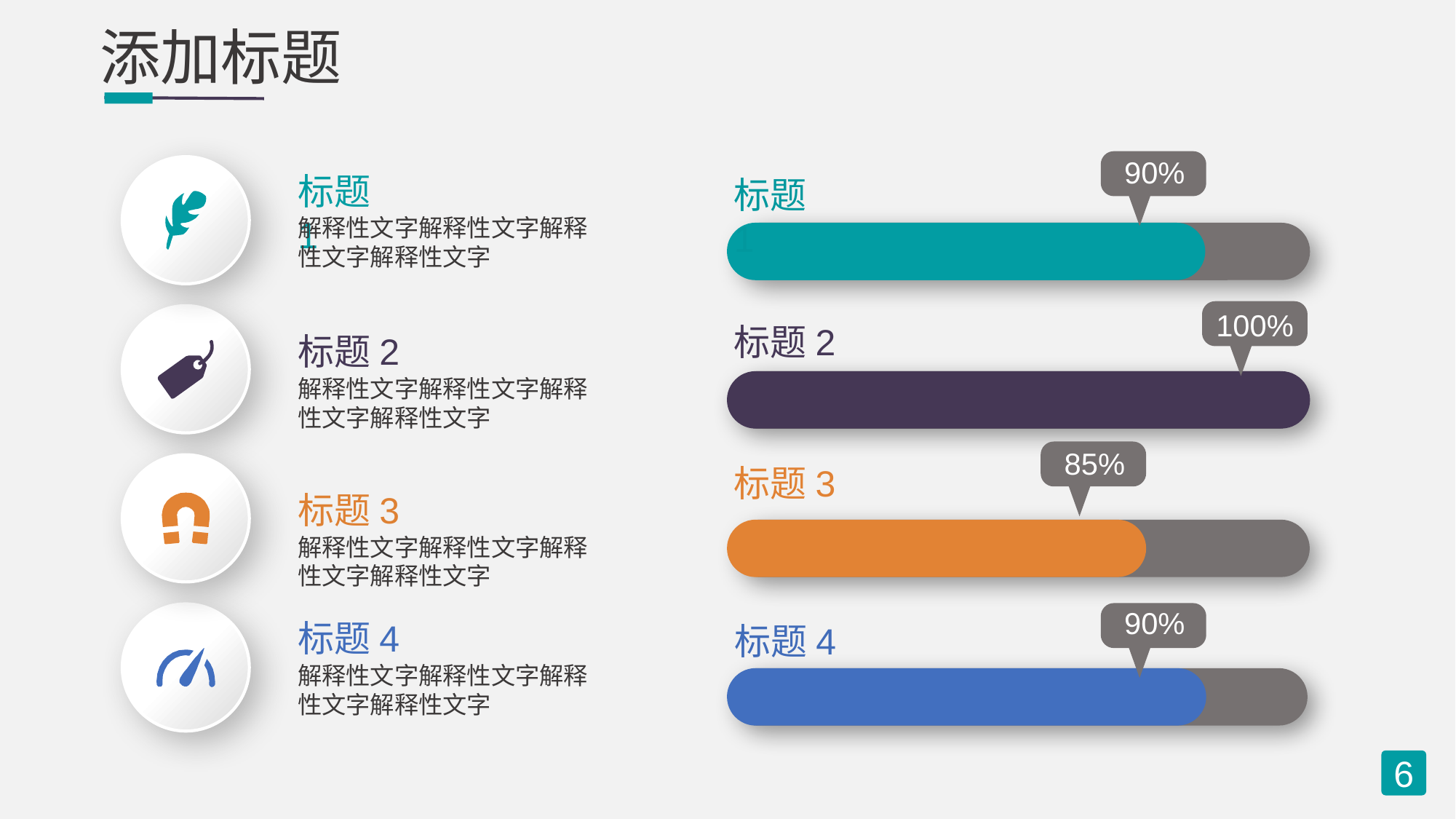

添加标题

90%

标题1
解释性文字解释性文字解释性文字解释性文字
标题1

100%

标题2
标题2
解释性文字解释性文字解释性文字解释性文字

85%

标题3
标题3
解释性文字解释性文字解释性文字解释性文字

90%

标题4
解释性文字解释性文字解释性文字解释性文字
标题4

6